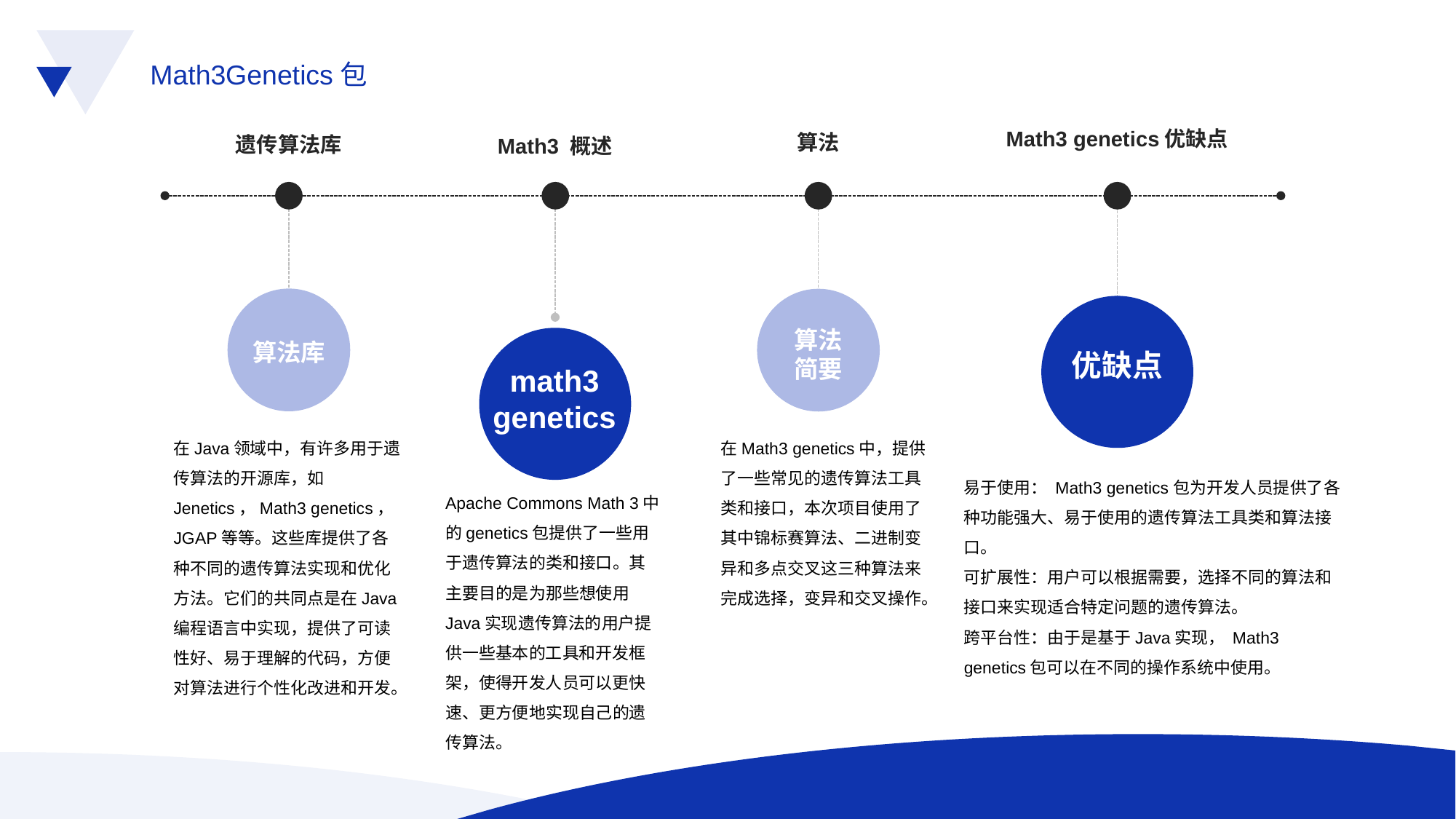

Math3Genetics包
Math3 genetics优缺点
算法
遗传算法库
Math3 概述

算法
简要

算法库
优缺点
math3
genetics

在Java领域中，有许多用于遗传算法的开源库，如Jenetics，Math3 genetics，JGAP等等。这些库提供了各种不同的遗传算法实现和优化方法。它们的共同点是在Java编程语言中实现，提供了可读性好、易于理解的代码，方便对算法进行个性化改进和开发。
在Math3 genetics中，提供了一些常见的遗传算法工具类和接口，本次项目使用了其中锦标赛算法、二进制变异和多点交叉这三种算法来完成选择，变异和交叉操作。
易于使用： Math3 genetics包为开发人员提供了各种功能强大、易于使用的遗传算法工具类和算法接口。
可扩展性：用户可以根据需要，选择不同的算法和接口来实现适合特定问题的遗传算法。
跨平台性：由于是基于Java实现， Math3 genetics包可以在不同的操作系统中使用。
Apache Commons Math 3中的genetics包提供了一些用于遗传算法的类和接口。其主要目的是为那些想使用Java实现遗传算法的用户提供一些基本的工具和开发框架，使得开发人员可以更快速、更方便地实现自己的遗传算法。